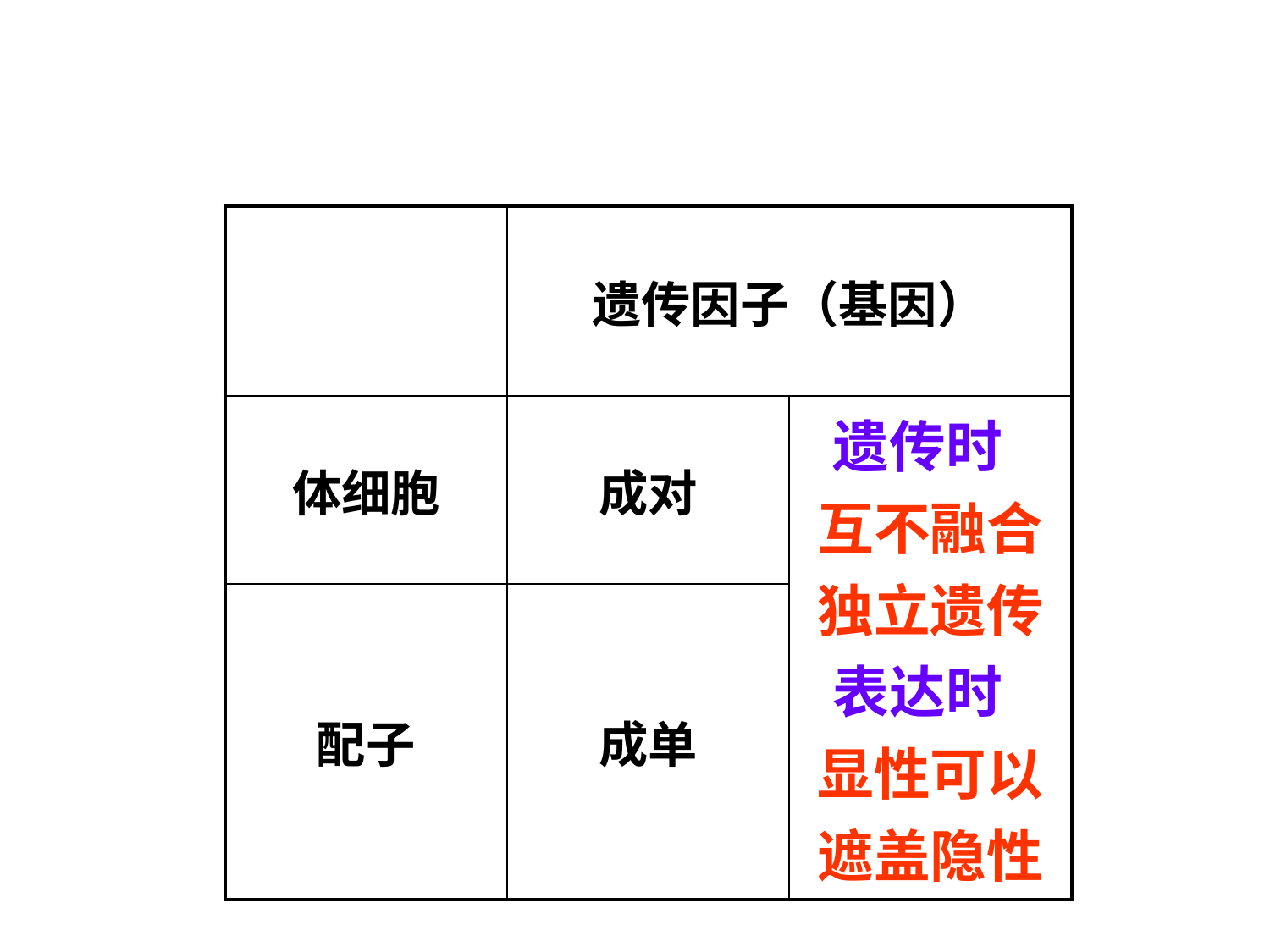

|  | 遗传因子（基因） |  |
| --- | --- | --- |
| 体细胞 | 成对 | 遗传时 互不融合独立遗传 表达时 显性可以遮盖隐性 |
| 配子 | 成单 |  |